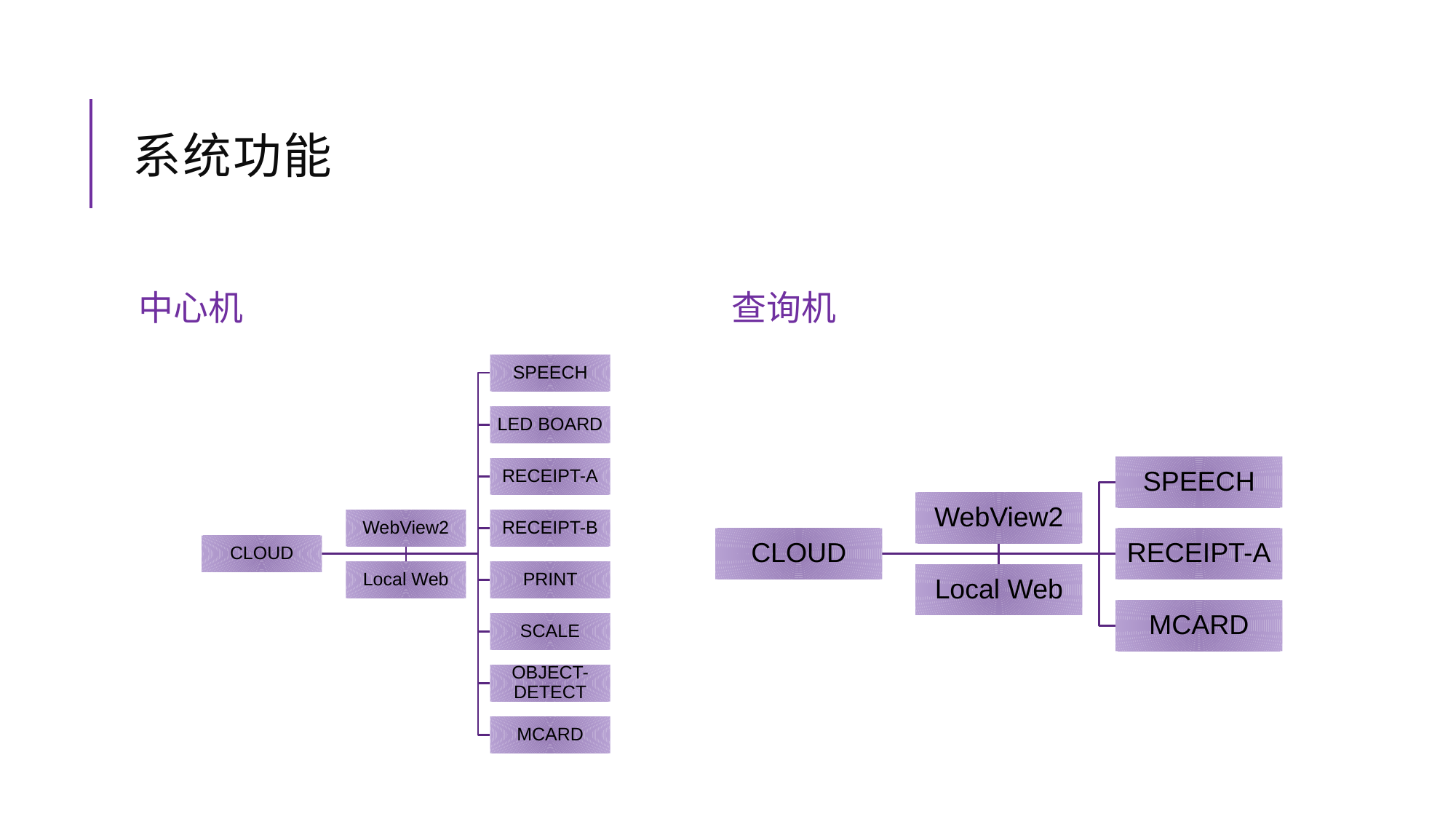

# 系统功能
中心机
查询机
CLOUD
SPEECH
LED BOARD
RECEIPT-A
RECEIPT-B
PRINT
SCALE
OBJECT-DETECT
MCARD
WebView2
Local Web
CLOUD
SPEECH
RECEIPT-A
MCARD
WebView2
Local Web